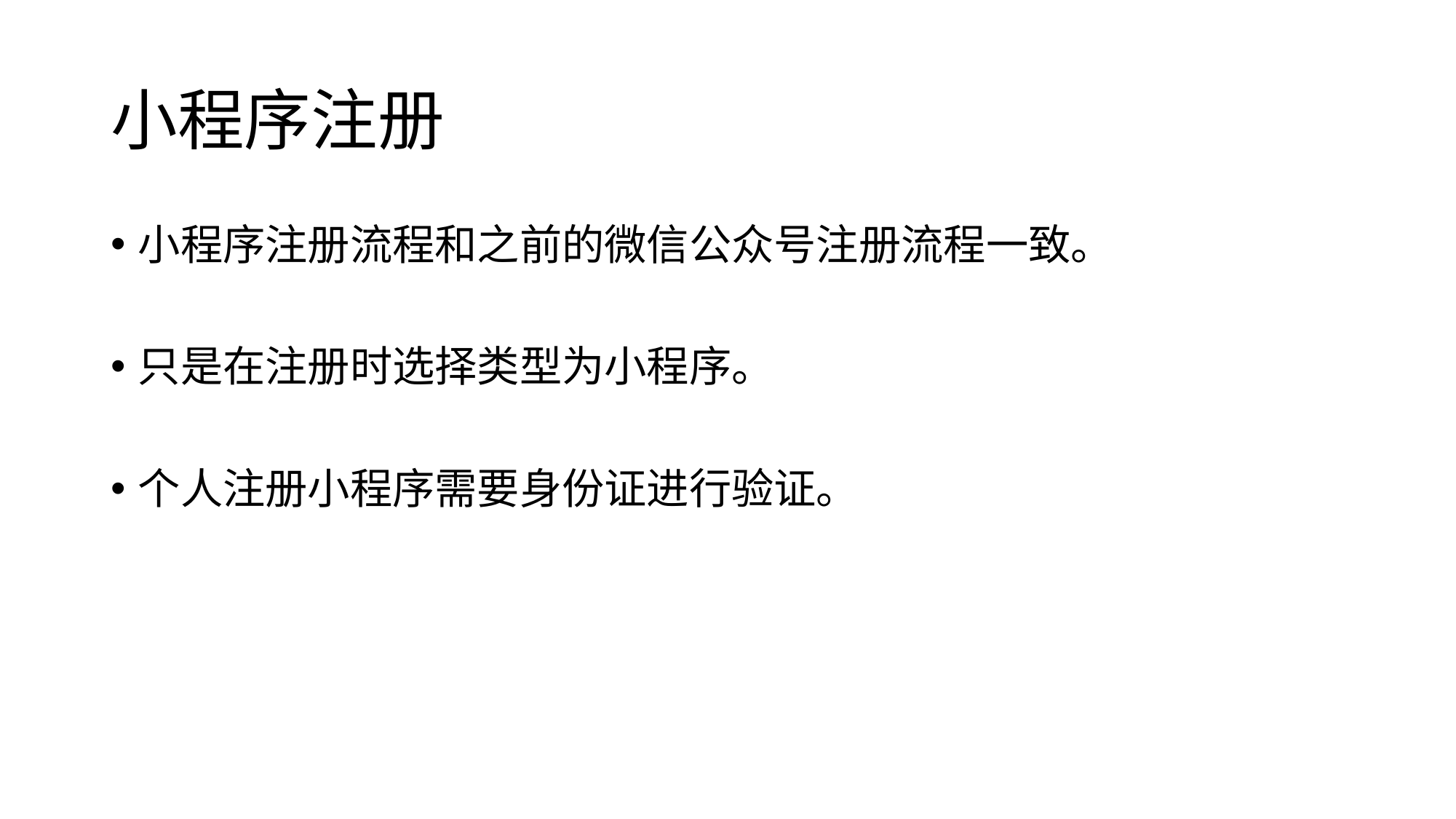

# 小程序注册
小程序注册流程和之前的微信公众号注册流程一致。

只是在注册时选择类型为小程序。

个人注册小程序需要身份证进行验证。